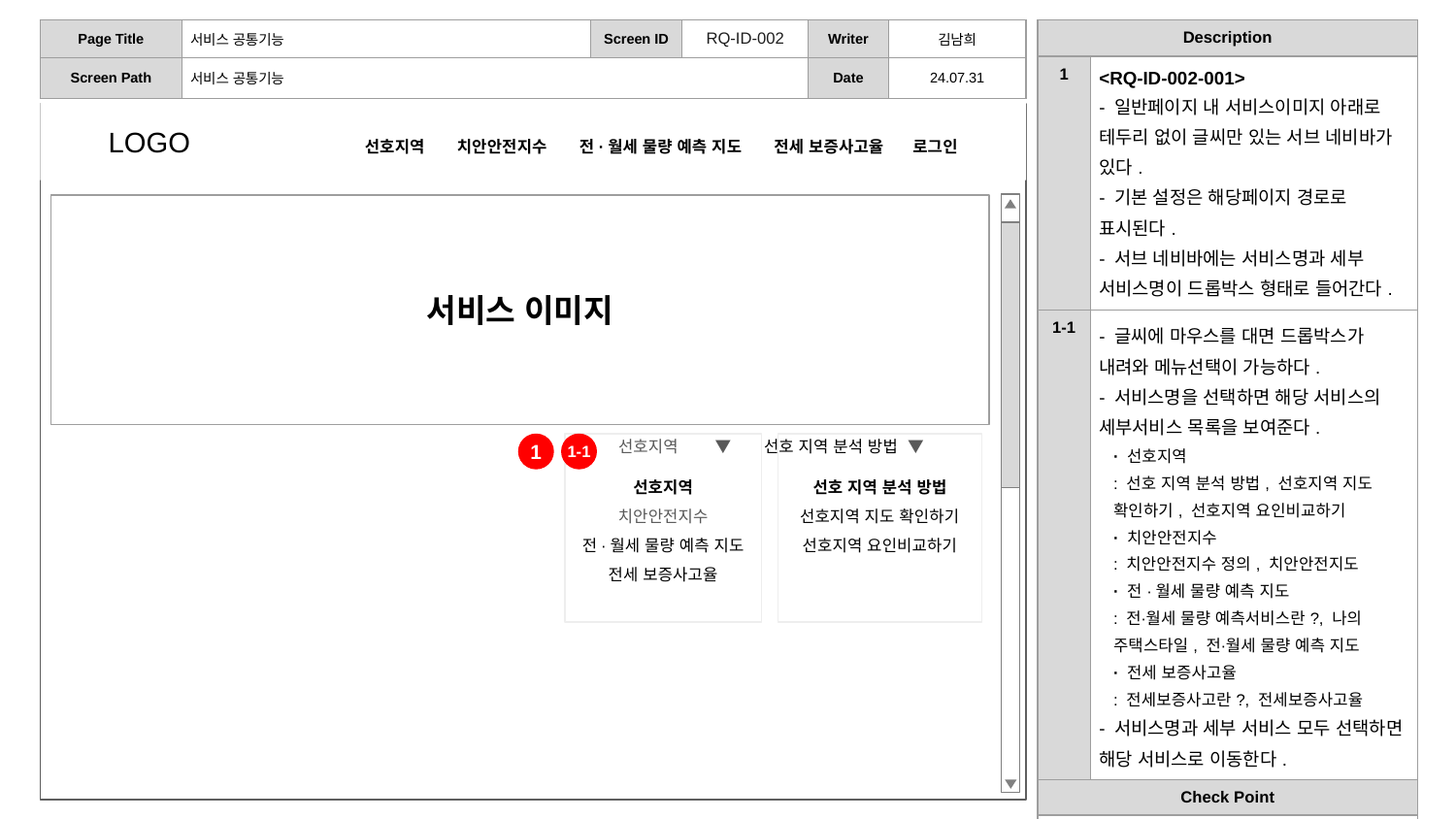

| Description |  |
| --- | --- |
| 1 | <RQ-ID-002-001> - 일반페이지 내 서비스이미지 아래로 테두리 없이 글씨만 있는 서브 네비바가 있다. - 기본 설정은 해당페이지 경로로 표시된다. - 서브 네비바에는 서비스명과 세부 서비스명이 드롭박스 형태로 들어간다. |
| 1-1 | - 글씨에 마우스를 대면 드롭박스가 내려와 메뉴선택이 가능하다. - 서비스명을 선택하면 해당 서비스의 세부서비스 목록을 보여준다. · 선호지역 : 선호 지역 분석 방법, 선호지역 지도 확인하기, 선호지역 요인비교하기 · 치안안전지수 : 치안안전지수 정의, 치안안전지도 · 전·월세 물량 예측 지도 : 전∙월세 물량 예측서비스란?, 나의 주택스타일, 전∙월세 물량 예측 지도 · 전세 보증사고율 : 전세보증사고란?, 전세보증사고율 - 서비스명과 세부 서비스 모두 선택하면 해당 서비스로 이동한다. |
| Check Point |  |
|  |  |
| Page Title | 서비스 공통기능 | Screen ID | RQ-ID-002 | Writer | 김남희 |
| --- | --- | --- | --- | --- | --- |
| Screen Path | 서비스 공통기능 |  |  | Date | 24.07.31 |
LOGO	             선호지역       치안안전지수       전·월세 물량 예측 지도       전세 보증사고율      로그인

서비스 이미지

          선호지역        ▼       선호 지역 분석 방법  ▼
1

선호지역
치안안전지수
전·월세 물량 예측 지도
전세 보증사고율

선호 지역 분석 방법
선호지역 지도 확인하기
선호지역 요인비교하기
1-1